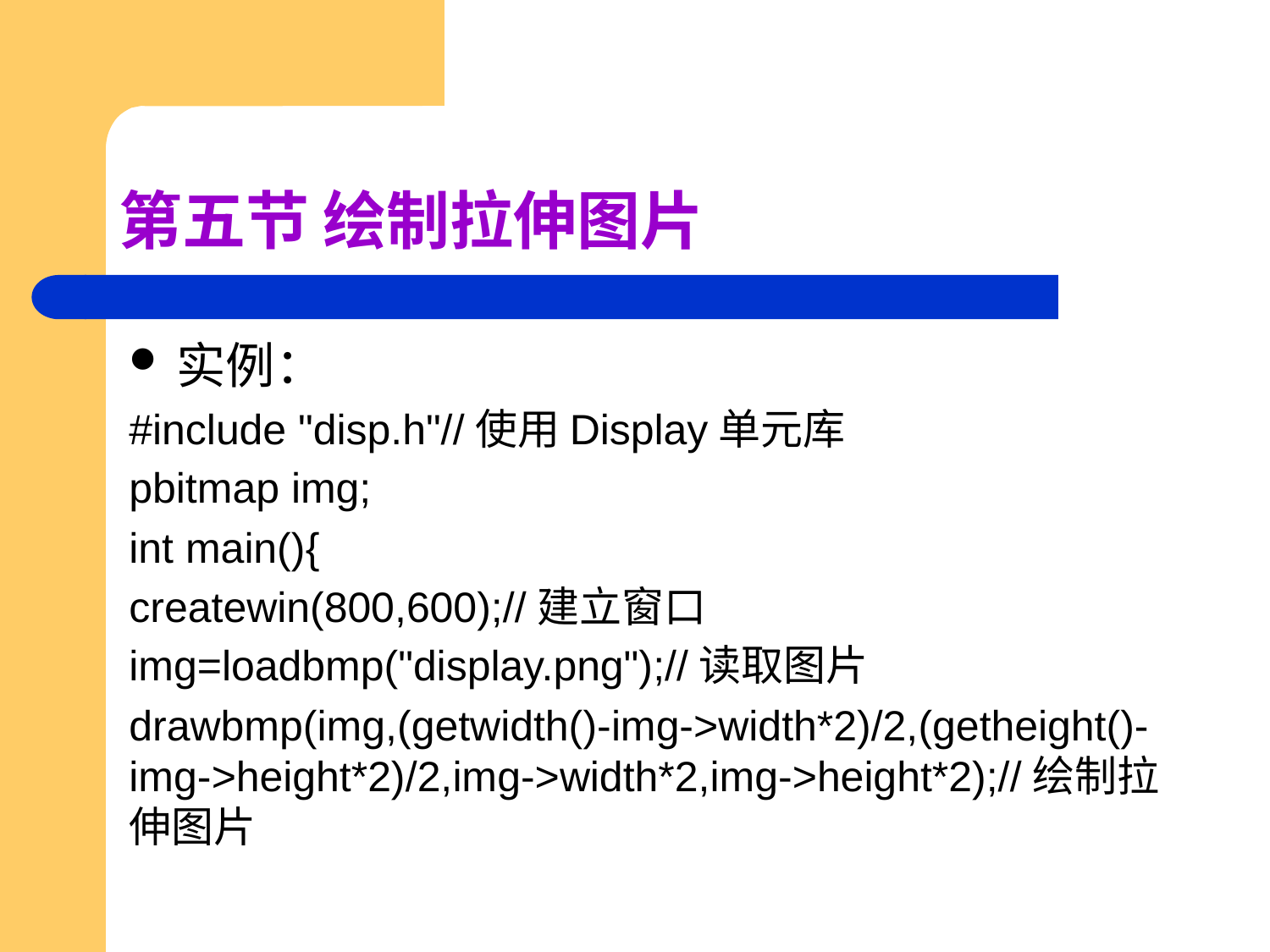

# 第五节 绘制拉伸图片
实例：
#include "disp.h"//使用Display单元库
pbitmap img;
int main(){
createwin(800,600);//建立窗口
img=loadbmp("display.png");//读取图片
drawbmp(img,(getwidth()-img->width*2)/2,(getheight()-img->height*2)/2,img->width*2,img->height*2);//绘制拉伸图片